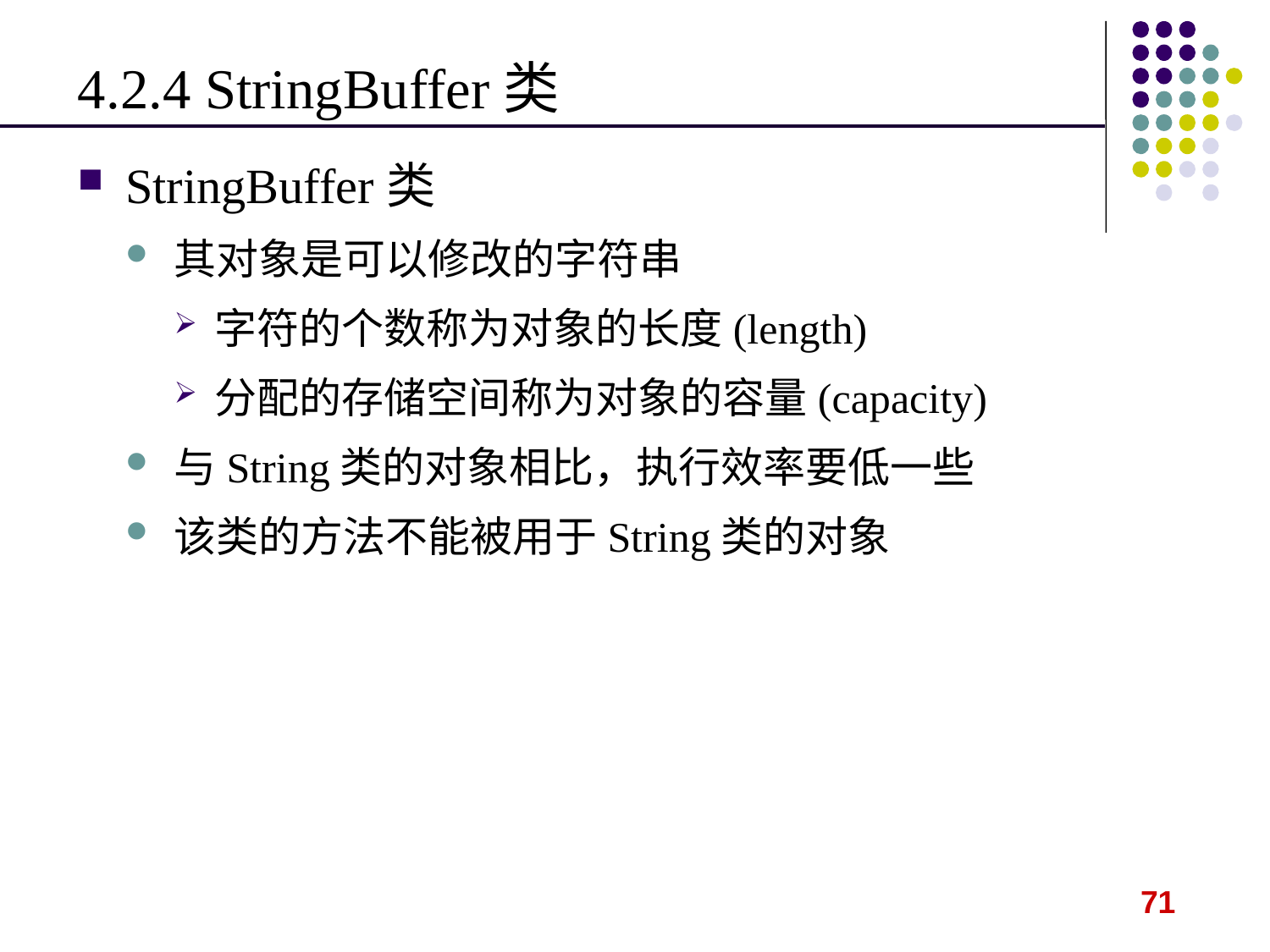

4.2.4 StringBuffer类
StringBuffer类
其对象是可以修改的字符串
字符的个数称为对象的长度(length)
分配的存储空间称为对象的容量(capacity)
与String类的对象相比，执行效率要低一些
该类的方法不能被用于String类的对象